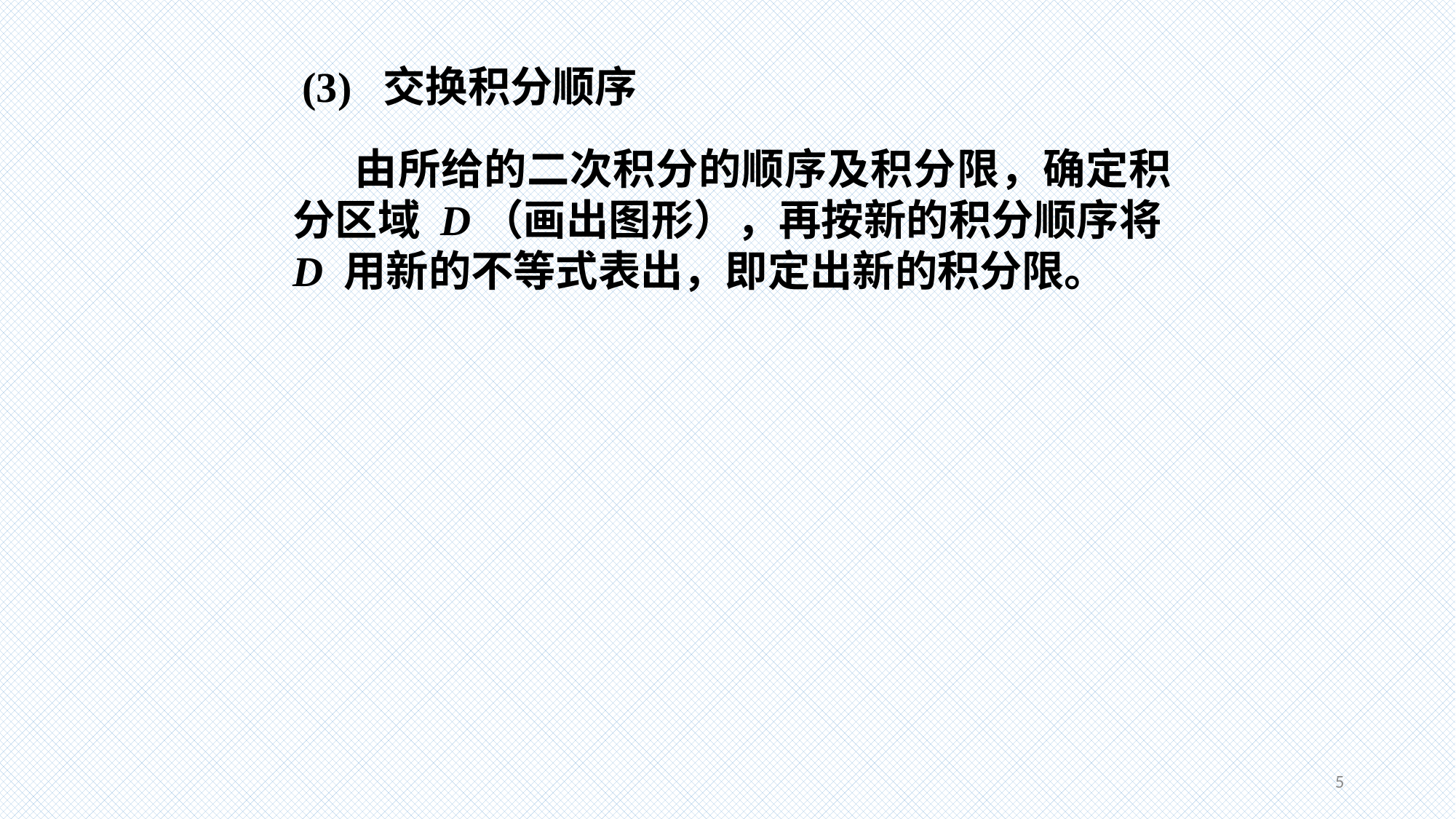

(3)  交换积分顺序
     由所给的二次积分的顺序及积分限，确定积分区域 D（画出图形），再按新的积分顺序将D 用新的不等式表出，即定出新的积分限。
5